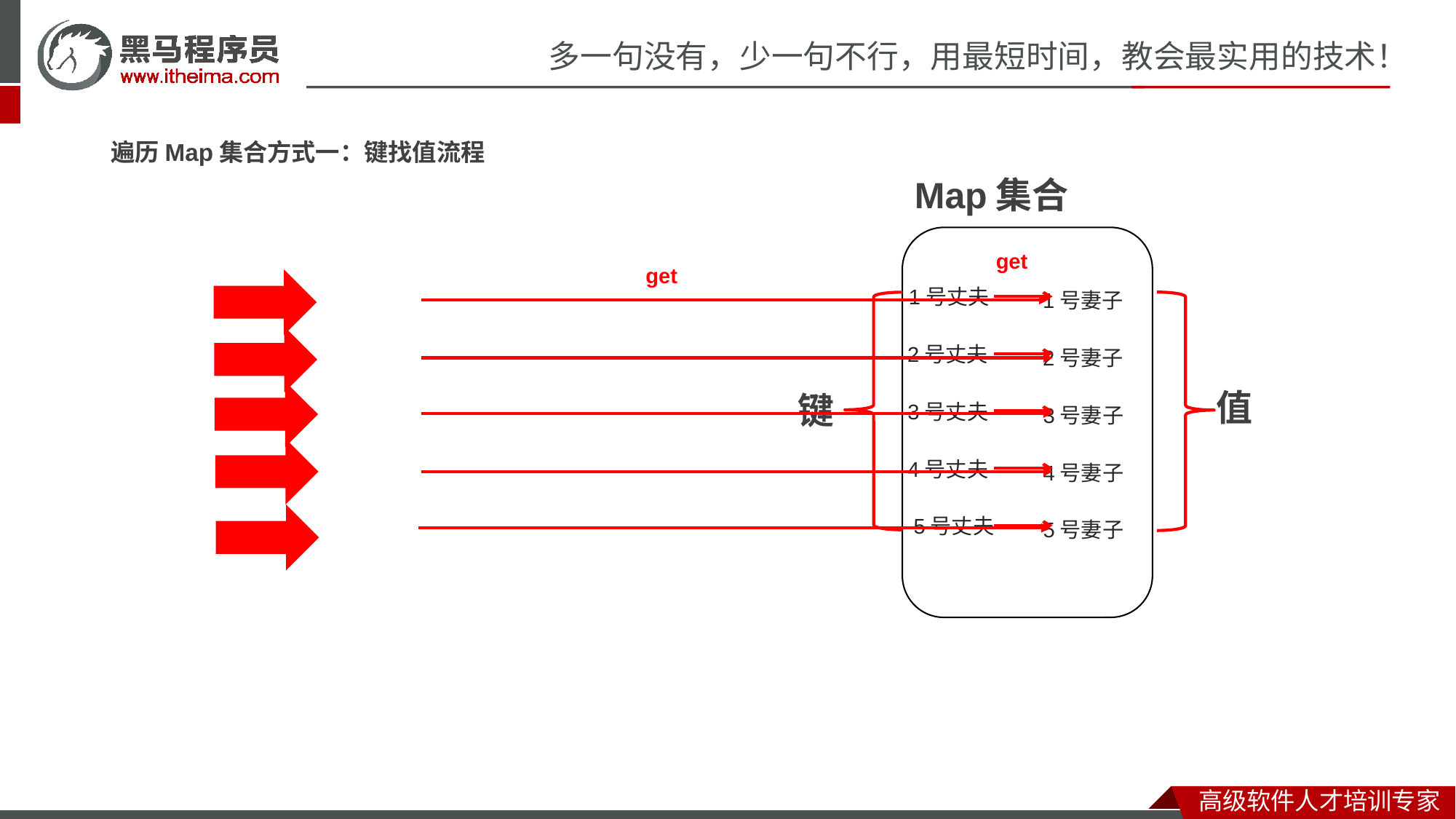

遍历Map集合方式一：键找值流程
Map集合

get
get

1号妻子
1号丈夫

2号妻子
2号丈夫
值

键
3号妻子
3号丈夫

4号妻子
4号丈夫
5号妻子

 5号丈夫